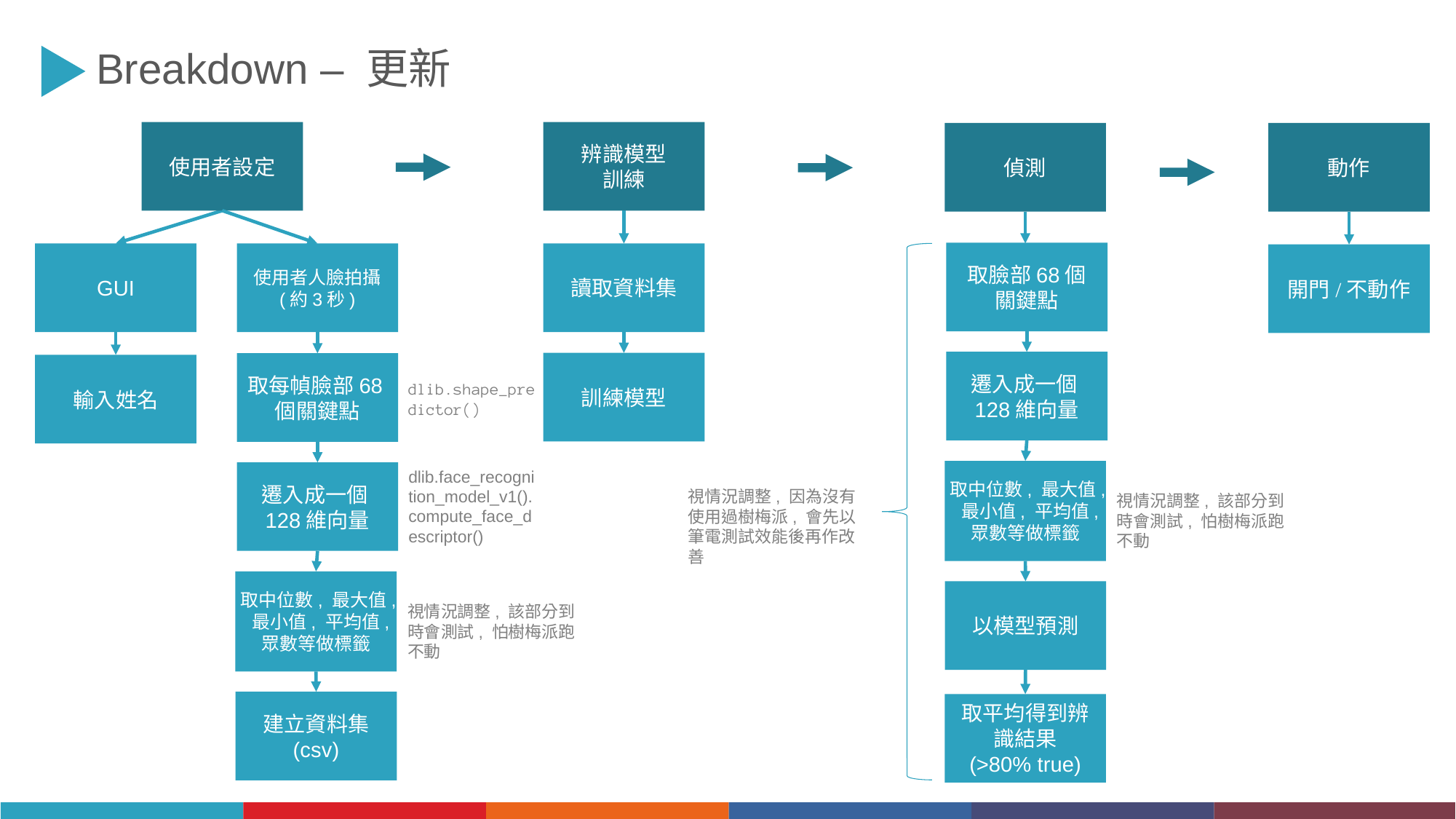

Breakdown – 更新

使用者設定
辨識模型
訓練
偵測
動作
取臉部68個
關鍵點

GUI
使用者人臉拍攝
(約3秒)
讀取資料集
開門/不動作
遷入成一個128維向量
訓練模型
取每幀臉部68個關鍵點
輸入姓名
dlib.shape_predictor()
dlib.face_recognition_model_v1().compute_face_descriptor()
取中位數, 最大值, 最小值, 平均值, 眾數等做標籤
遷入成一個128維向量
視情況調整, 因為沒有使用過樹梅派, 會先以筆電測試效能後再作改善
視情況調整, 該部分到時會測試, 怕樹梅派跑不動
取中位數, 最大值, 最小值, 平均值, 眾數等做標籤
以模型預測
視情況調整, 該部分到時會測試, 怕樹梅派跑不動
建立資料集
(csv)
取平均得到辨識結果
(>80% true)